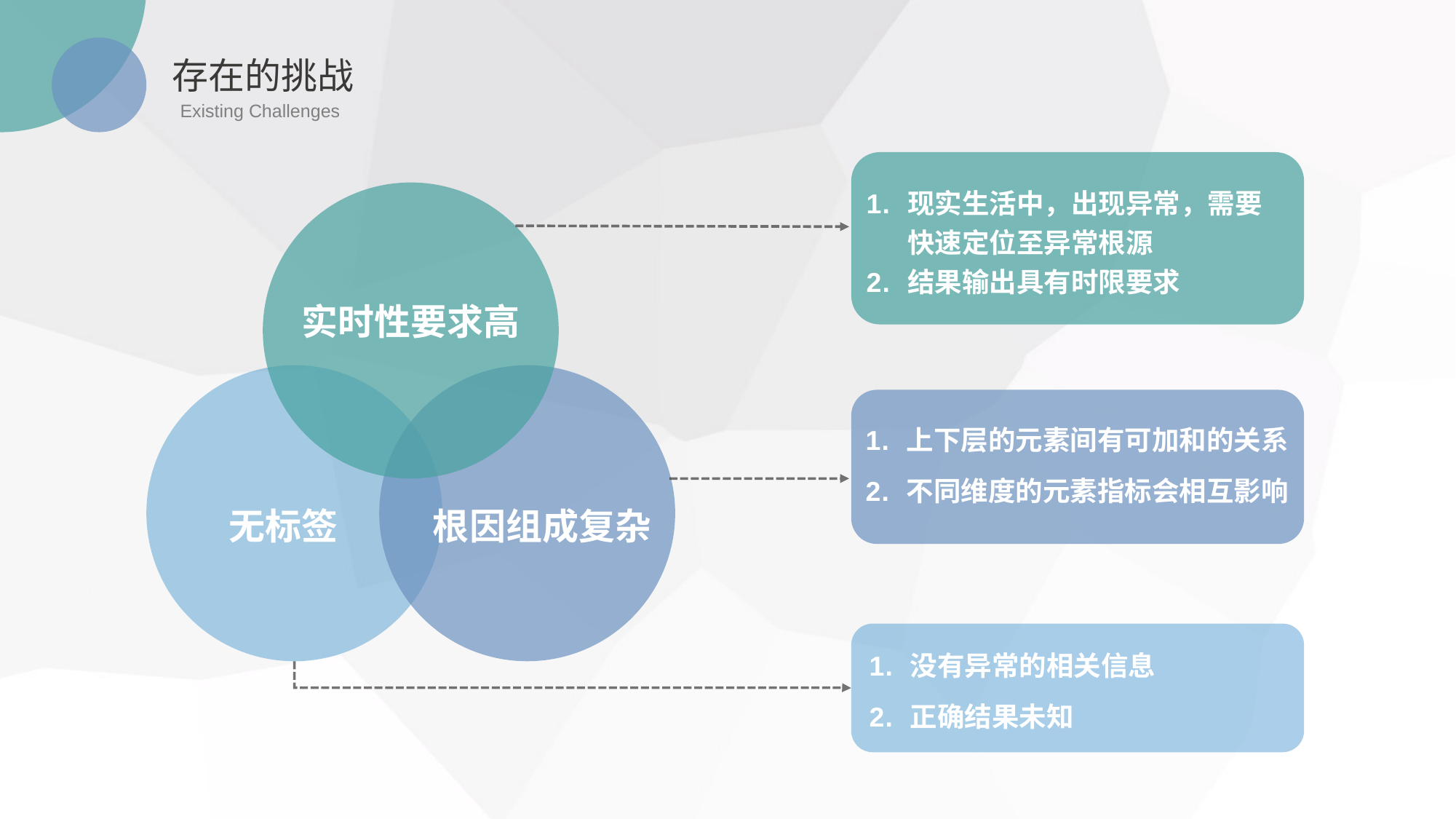

存在的挑战
Existing Challenges

现实生活中，出现异常，需要快速定位至异常根源
结果输出具有时限要求

实时性要求高

上下层的元素间有可加和的关系
不同维度的元素指标会相互影响

无标签
根因组成复杂

没有异常的相关信息
正确结果未知